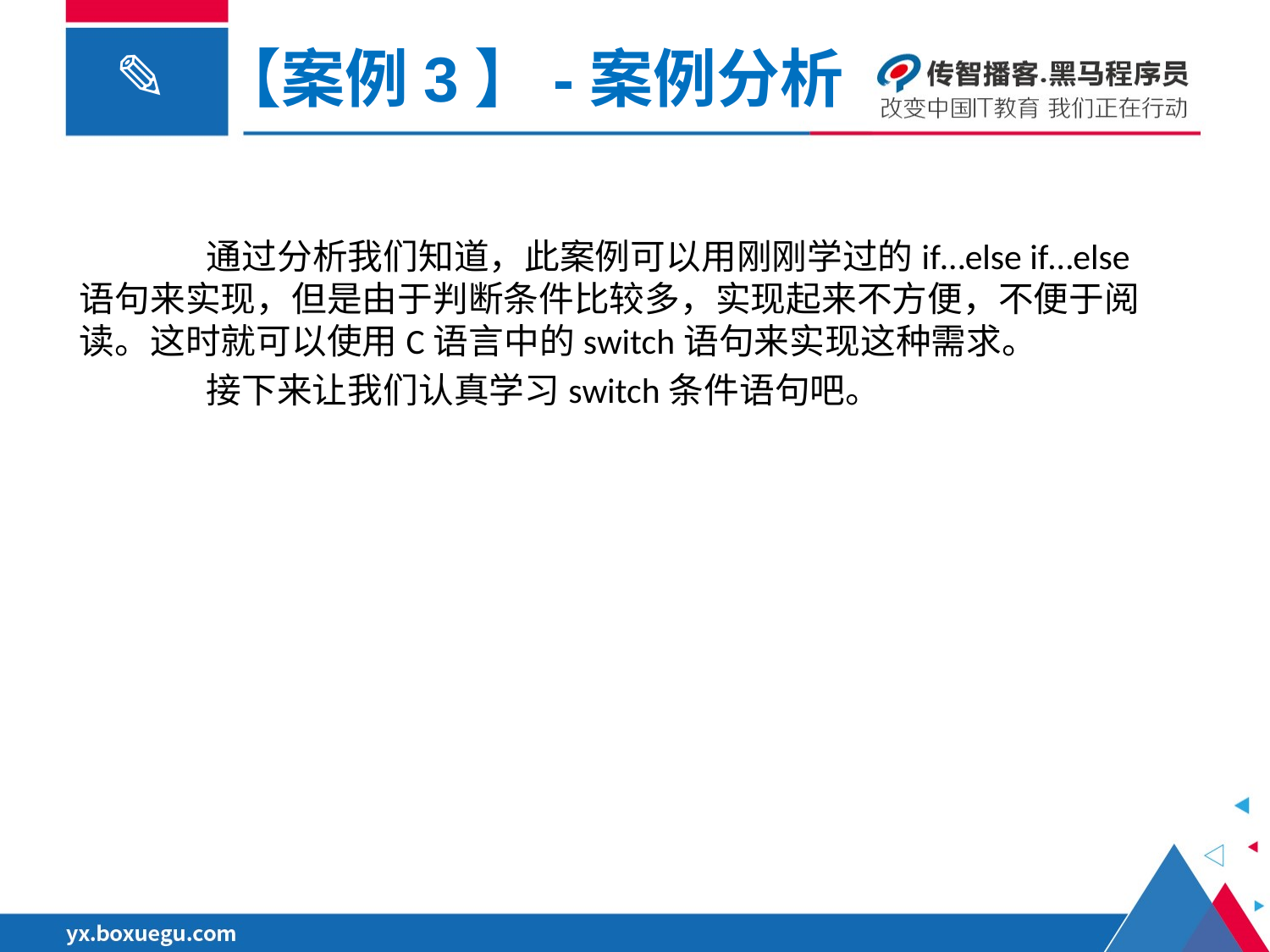

【案例3】-案例分析
	通过分析我们知道，此案例可以用刚刚学过的if…else if…else语句来实现，但是由于判断条件比较多，实现起来不方便，不便于阅读。这时就可以使用C语言中的switch语句来实现这种需求。
	接下来让我们认真学习switch条件语句吧。